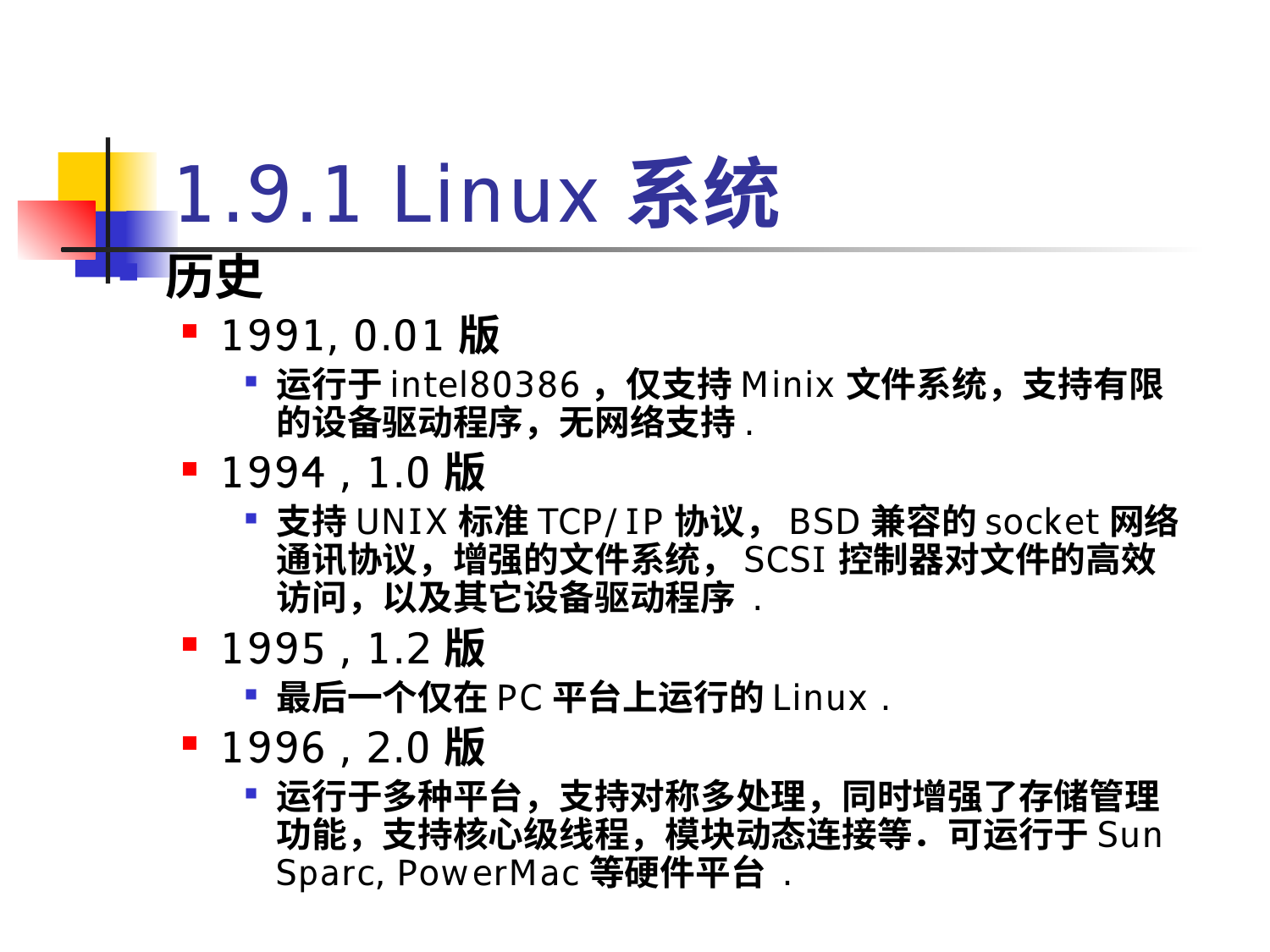

# 1.9.1 Linux系统
历史
1991, 0.01版
运行于intel80386，仅支持Minix文件系统，支持有限的设备驱动程序，无网络支持.
1994 , 1.0版
支持UNIX标准TCP/IP协议，BSD兼容的socket网络通讯协议，增强的文件系统，SCSI控制器对文件的高效访问，以及其它设备驱动程序 .
1995 , 1.2版
最后一个仅在PC平台上运行的Linux .
1996 , 2.0版
运行于多种平台，支持对称多处理，同时增强了存储管理功能，支持核心级线程，模块动态连接等．可运行于Sun Sparc, PowerMac等硬件平台 .